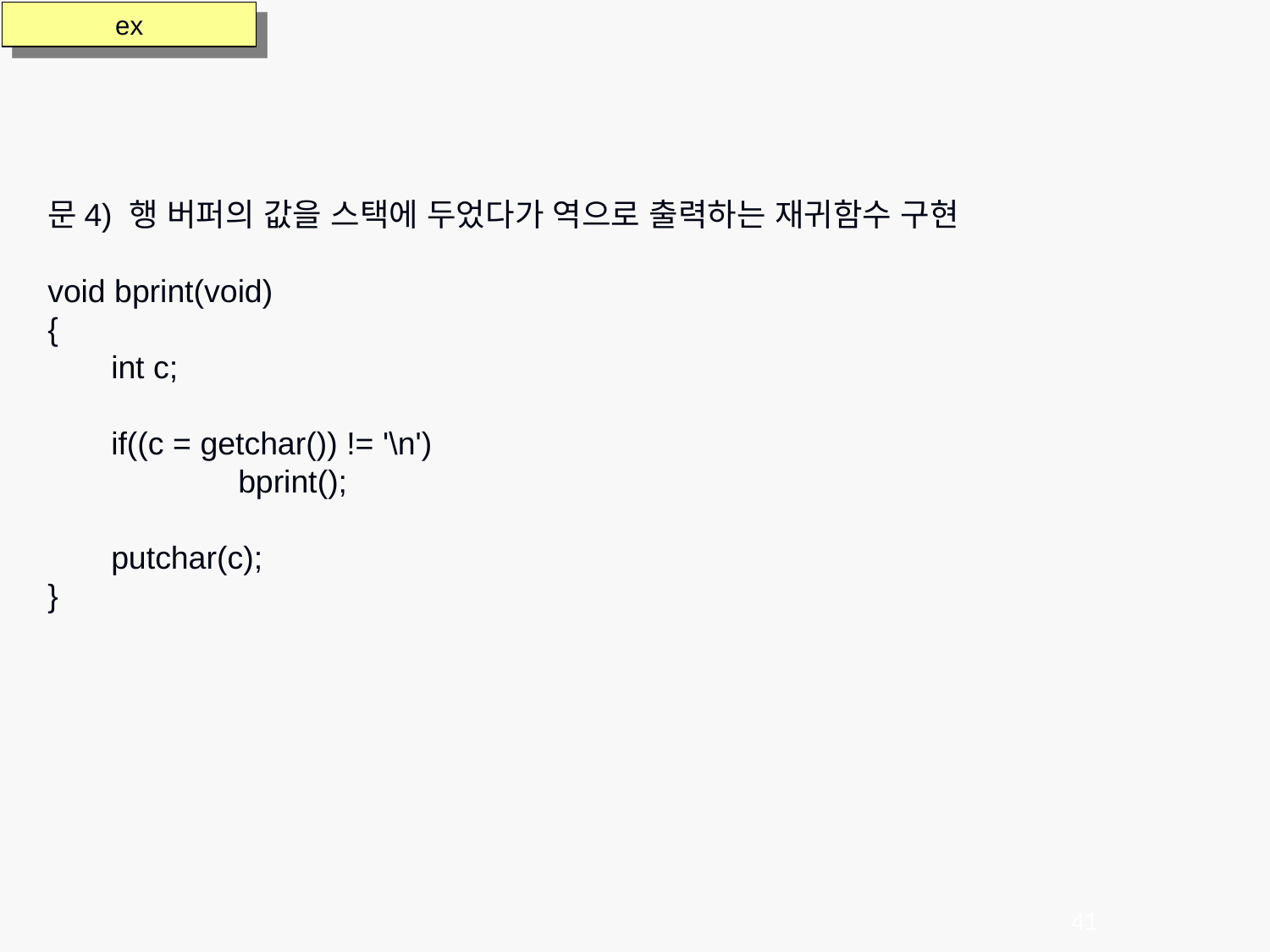

ex
문4) 행 버퍼의 값을 스택에 두었다가 역으로 출력하는 재귀함수 구현

void bprint(void)
{
	int c;

	if((c = getchar()) != '\n')
		bprint();

	putchar(c);
}

41